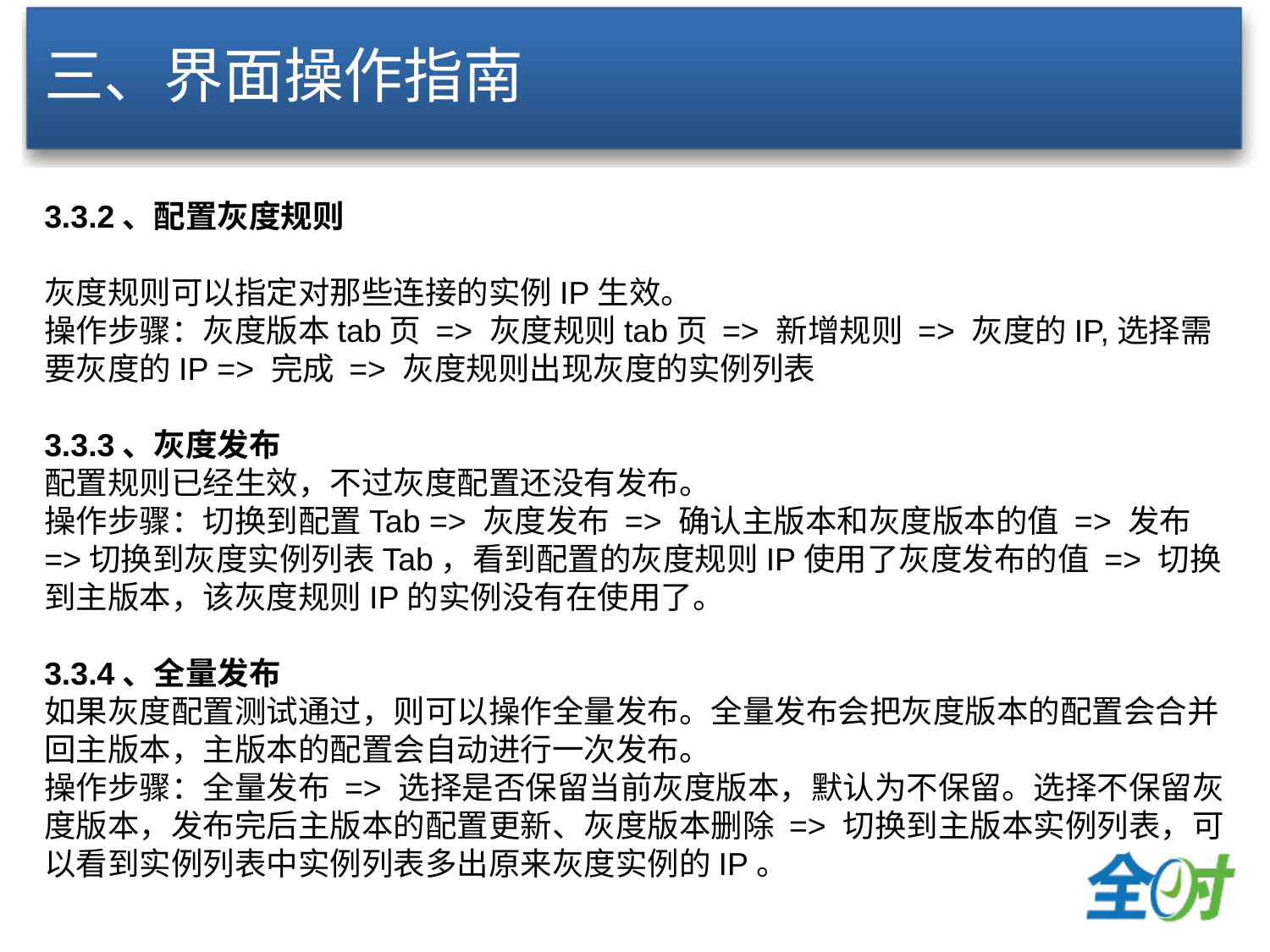

# 三、界面操作指南
3.3.2、配置灰度规则

灰度规则可以指定对那些连接的实例IP生效。
操作步骤：灰度版本tab页 => 灰度规则tab页 => 新增规则 => 灰度的IP,选择需要灰度的IP => 完成 => 灰度规则出现灰度的实例列表

3.3.3、灰度发布
配置规则已经生效，不过灰度配置还没有发布。
操作步骤：切换到配置Tab => 灰度发布 => 确认主版本和灰度版本的值 => 发布 =>切换到灰度实例列表Tab，看到配置的灰度规则IP使用了灰度发布的值 => 切换到主版本，该灰度规则IP的实例没有在使用了。

3.3.4、全量发布
如果灰度配置测试通过，则可以操作全量发布。全量发布会把灰度版本的配置会合并回主版本，主版本的配置会自动进行一次发布。
操作步骤：全量发布 => 选择是否保留当前灰度版本，默认为不保留。选择不保留灰度版本，发布完后主版本的配置更新、灰度版本删除 => 切换到主版本实例列表，可以看到实例列表中实例列表多出原来灰度实例的IP。